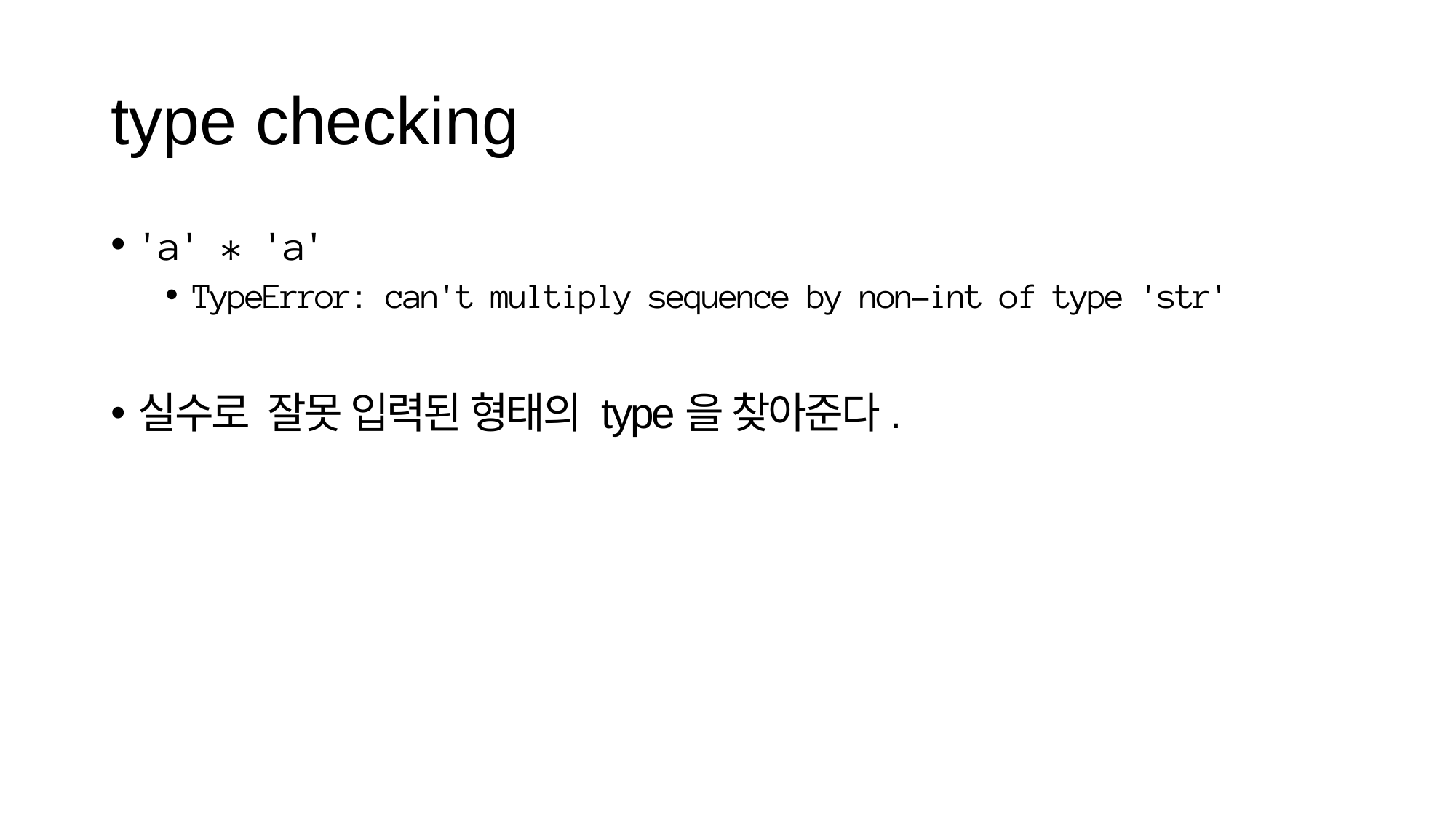

# type checking
'a' * 'a'
TypeError: can't multiply sequence by non-int of type 'str'

실수로  잘못 입력된 형태의 type을 찾아준다.